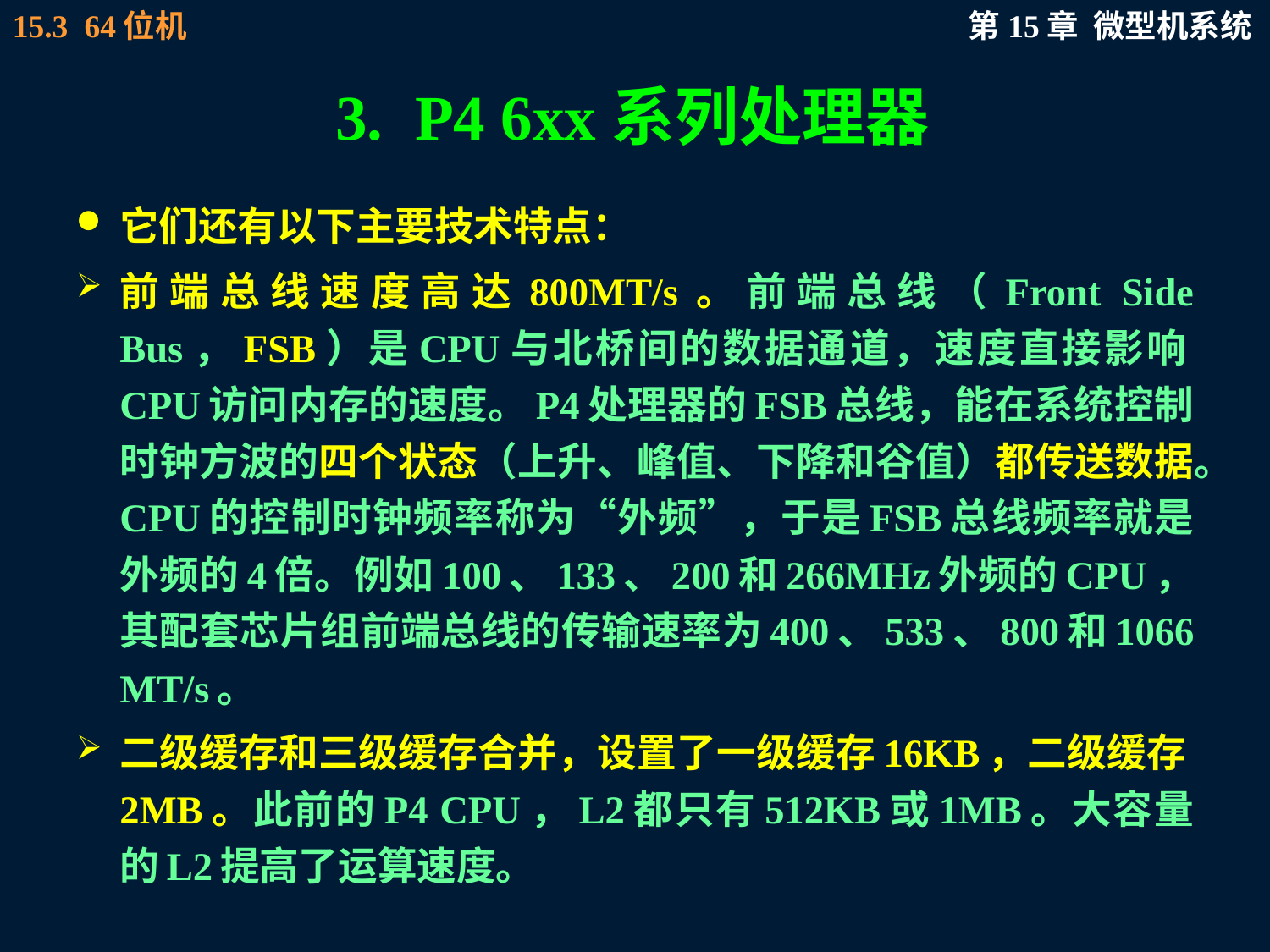

# 3.  P4 6xx系列处理器
它们还有以下主要技术特点：
前端总线速度高达800MT/s。前端总线（Front Side Bus，FSB）是CPU与北桥间的数据通道，速度直接影响CPU访问内存的速度。P4处理器的FSB总线，能在系统控制时钟方波的四个状态（上升、峰值、下降和谷值）都传送数据。CPU的控制时钟频率称为“外频”，于是FSB总线频率就是外频的4倍。例如100、133、200和266MHz外频的CPU，其配套芯片组前端总线的传输速率为400、533、800和1066 MT/s。
二级缓存和三级缓存合并，设置了一级缓存16KB，二级缓存2MB。此前的P4 CPU，L2都只有512KB或1MB。大容量的L2提高了运算速度。